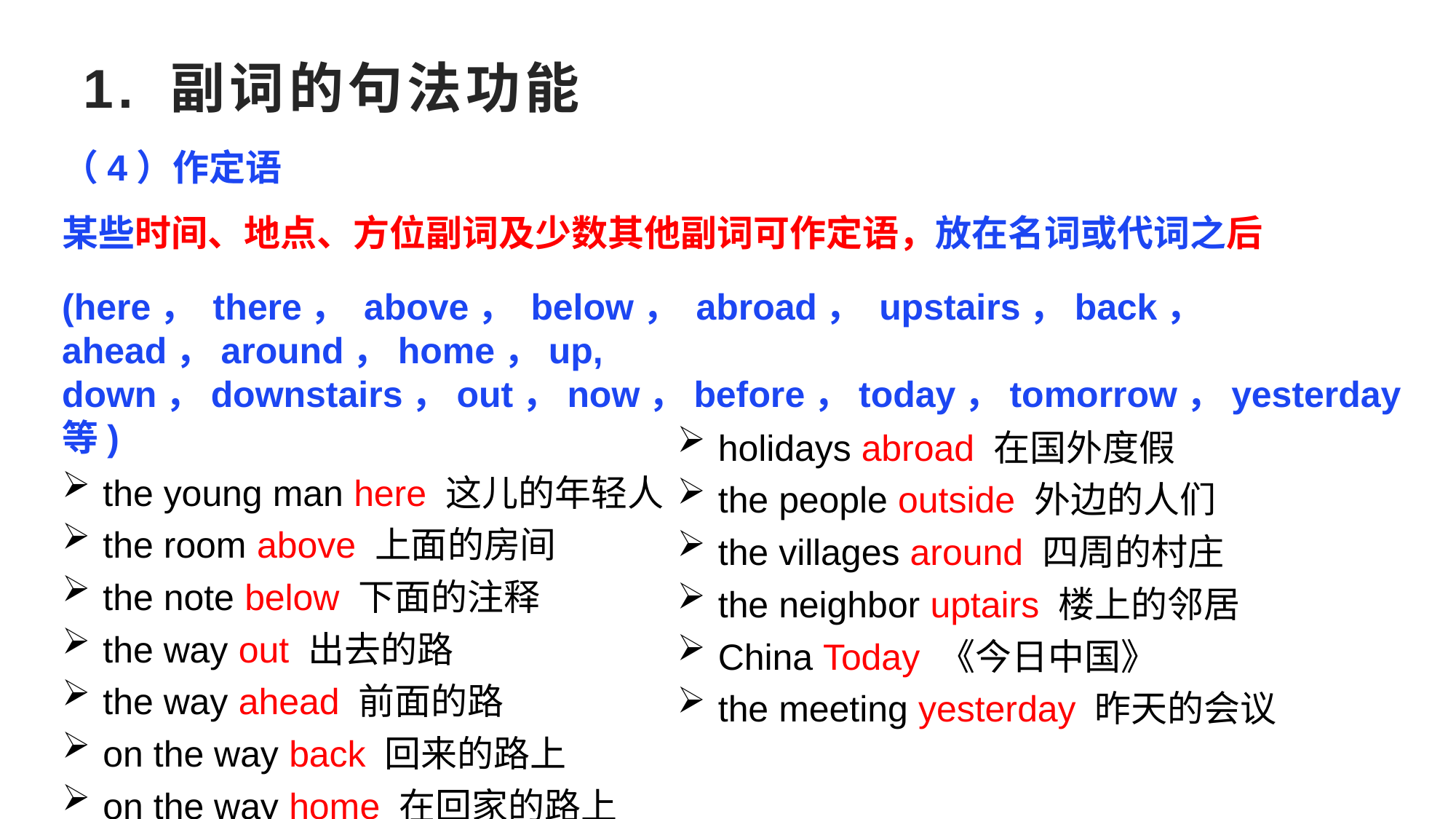

1. 副词的句法功能
（4）作定语
某些时间、地点、方位副词及少数其他副词可作定语，放在名词或代词之后
(here， there， above， below， abroad， upstairs，back， ahead，around，home，up, down，downstairs，out，now，before，today，tomorrow，yesterday等)
the young man here 这儿的年轻人
the room above 上面的房间
the note below 下面的注释
the way out 出去的路
the way ahead 前面的路
on the way back 回来的路上
on the way home 在回家的路上
holidays abroad 在国外度假
the people outside 外边的人们
the villages around 四周的村庄
the neighbor uptairs 楼上的邻居
China Today 《今日中国》
the meeting yesterday 昨天的会议